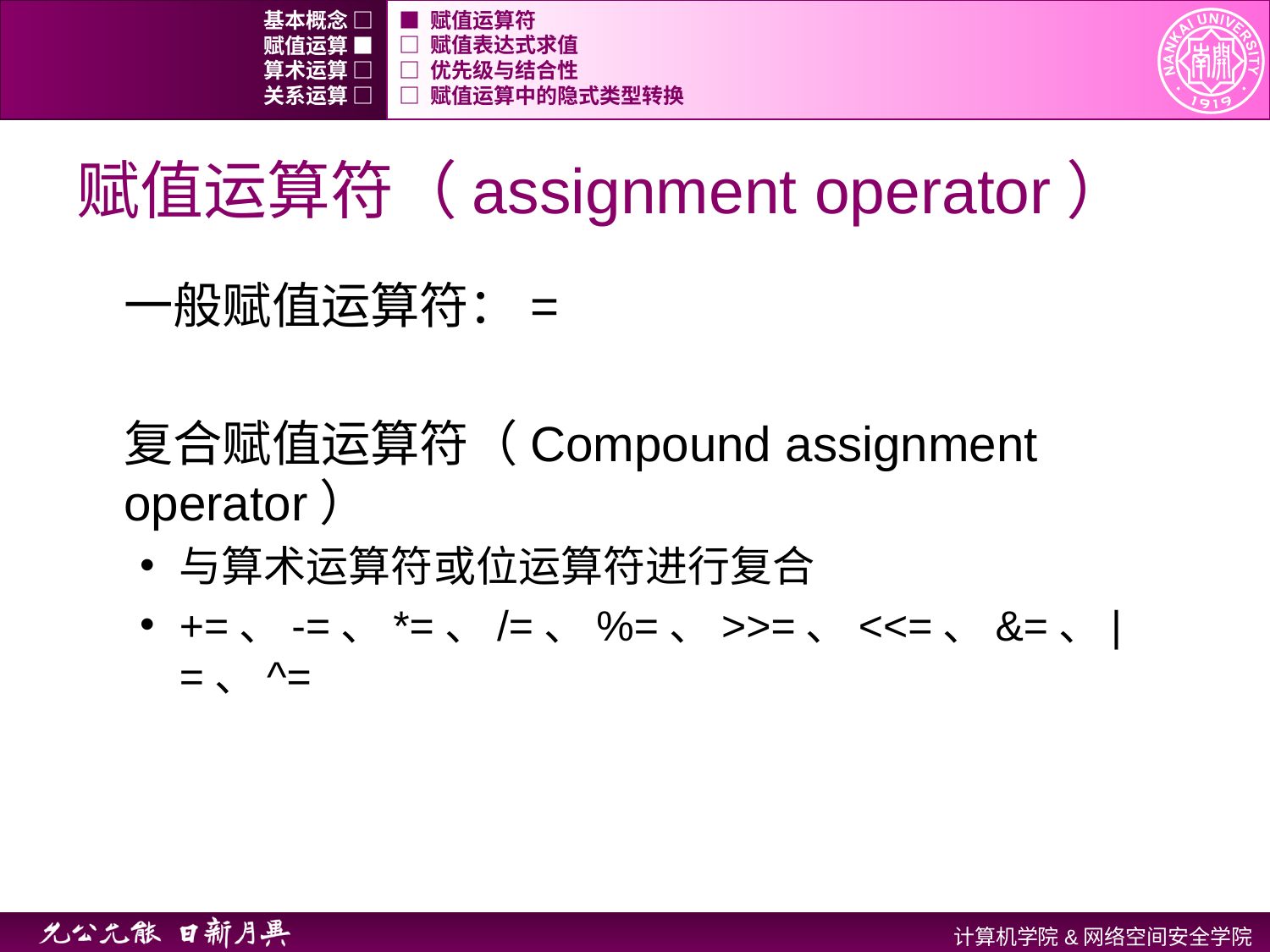

基本概念 □
■ 赋值运算符
赋值运算 ■
□ 赋值表达式求值
算术运算 □
□ 优先级与结合性
关系运算 □
□ 赋值运算中的隐式类型转换
# 赋值运算符（assignment operator）
一般赋值运算符：=

复合赋值运算符（Compound assignment operator）
与算术运算符或位运算符进行复合
+=、-=、*=、/=、%=、>>=、<<=、&=、|=、^=